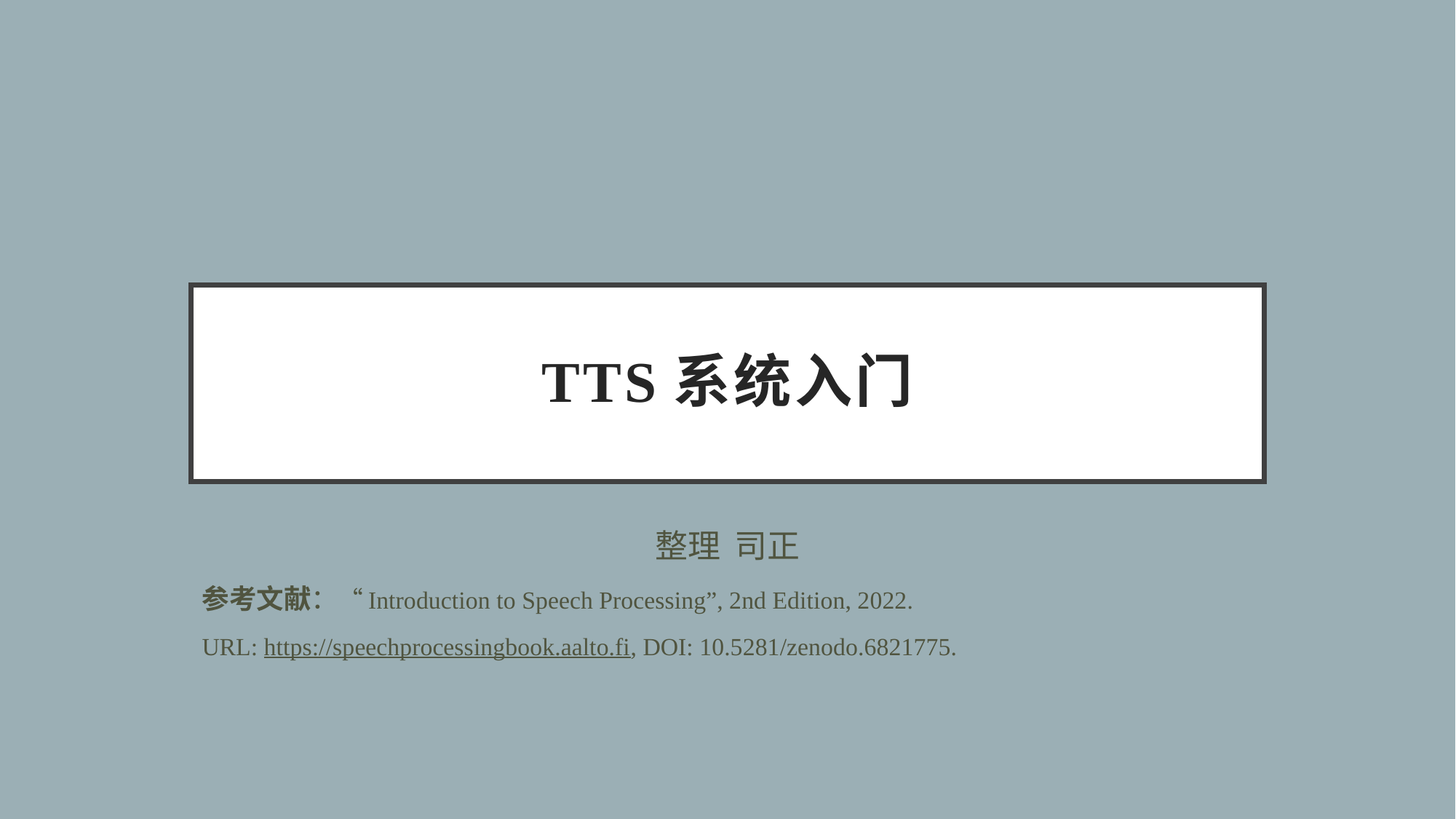

# TTS系统入门
整理  司正
参考文献：“Introduction to Speech Processing”, 2nd Edition, 2022.
URL: https://speechprocessingbook.aalto.fi, DOI: 10.5281/zenodo.6821775.